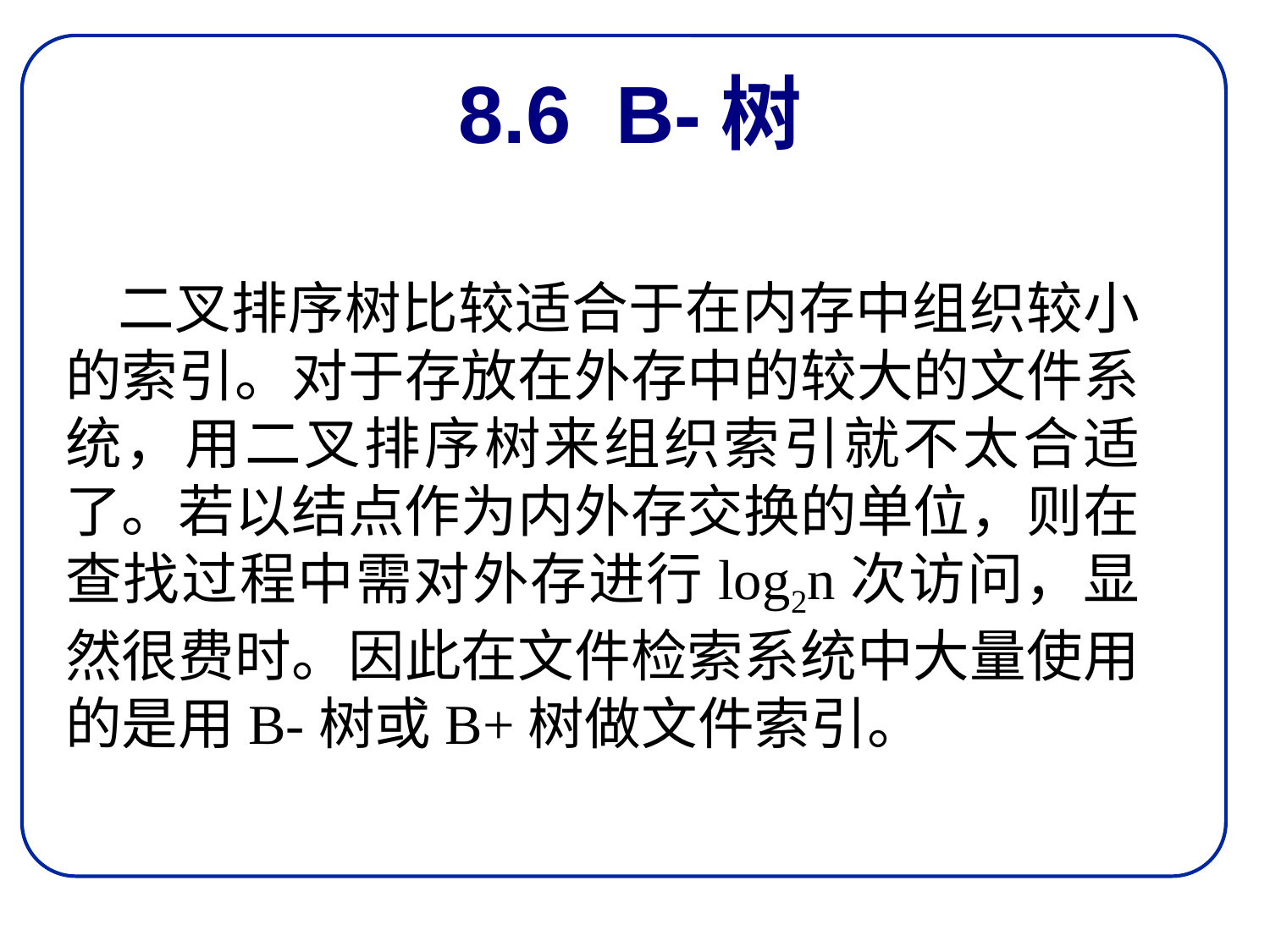

# 8.6  B-树
   二叉排序树比较适合于在内存中组织较小的索引。对于存放在外存中的较大的文件系统，用二叉排序树来组织索引就不太合适了。若以结点作为内外存交换的单位，则在查找过程中需对外存进行log2n次访问，显然很费时。因此在文件检索系统中大量使用的是用B-树或B+树做文件索引。